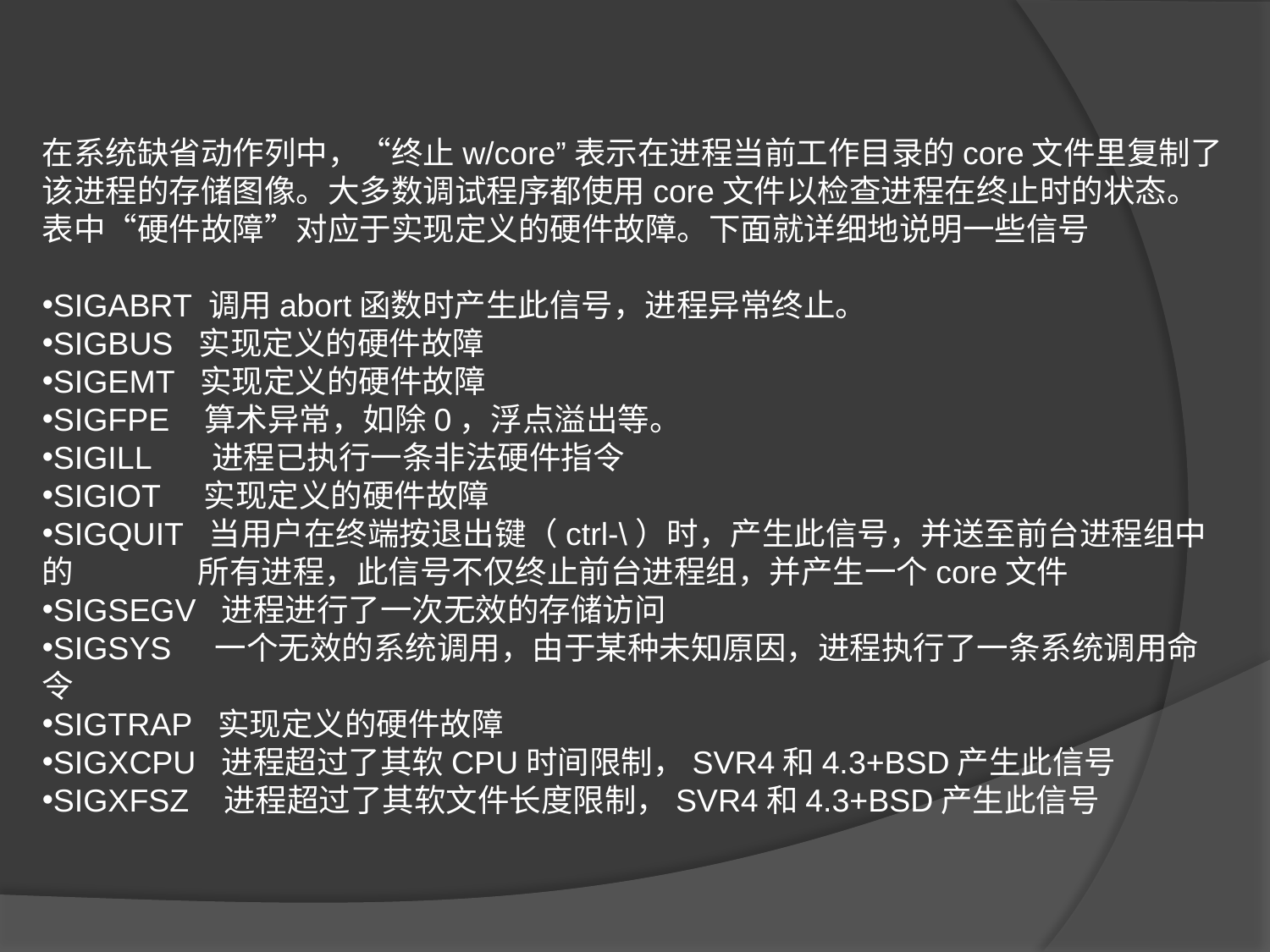

在系统缺省动作列中，“终止w/core”表示在进程当前工作目录的core文件里复制了该进程的存储图像。大多数调试程序都使用core文件以检查进程在终止时的状态。
表中“硬件故障”对应于实现定义的硬件故障。下面就详细地说明一些信号

SIGABRT 调用abort函数时产生此信号，进程异常终止。
SIGBUS  实现定义的硬件故障
SIGEMT  实现定义的硬件故障
SIGFPE   算术异常，如除0，浮点溢出等。
SIGILL      进程已执行一条非法硬件指令
SIGIOT    实现定义的硬件故障
SIGQUIT  当用户在终端按退出键（ctrl-\）时，产生此信号，并送至前台进程组中的      	    所有进程，此信号不仅终止前台进程组，并产生一个core文件
SIGSEGV  进程进行了一次无效的存储访问
SIGSYS    一个无效的系统调用，由于某种未知原因，进程执行了一条系统调用命令
SIGTRAP  实现定义的硬件故障
SIGXCPU  进程超过了其软CPU时间限制，SVR4和4.3+BSD产生此信号
SIGXFSZ   进程超过了其软文件长度限制，SVR4和4.3+BSD产生此信号